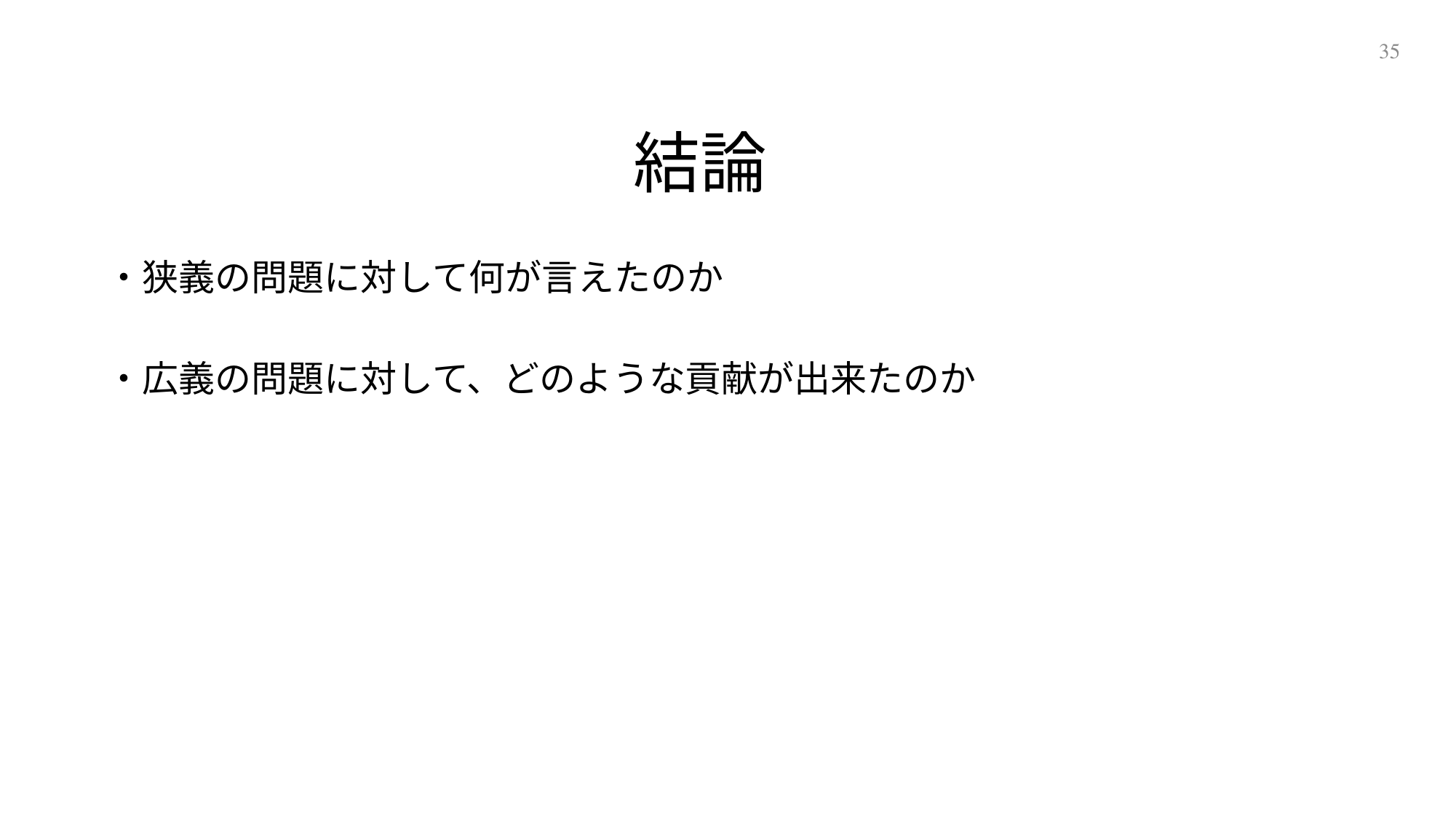

35
# 結論
・狭義の問題に対して何が言えたのか
・広義の問題に対して、どのような貢献が出来たのか